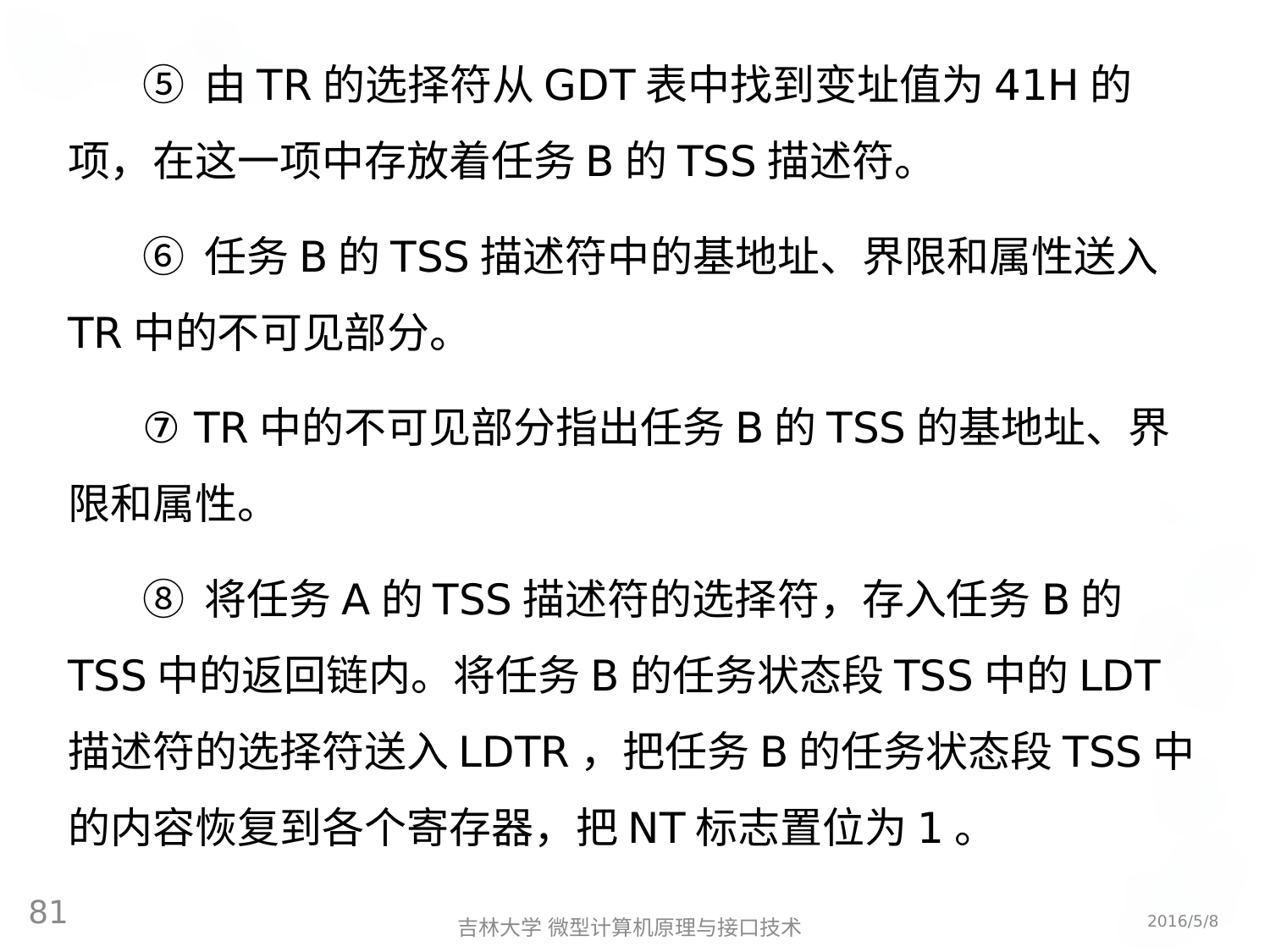

⑤ 由TR的选择符从GDT表中找到变址值为41H的项，在这一项中存放着任务B的TSS描述符。
⑥ 任务B的TSS描述符中的基地址、界限和属性送入TR中的不可见部分。
⑦ TR中的不可见部分指出任务B的TSS的基地址、界限和属性。
⑧ 将任务A的TSS描述符的选择符，存入任务B的TSS中的返回链内。将任务B的任务状态段TSS中的LDT描述符的选择符送入LDTR，把任务B的任务状态段TSS中的内容恢复到各个寄存器，把NT标志置位为1。
81
2016/5/8
吉林大学 微型计算机原理与接口技术